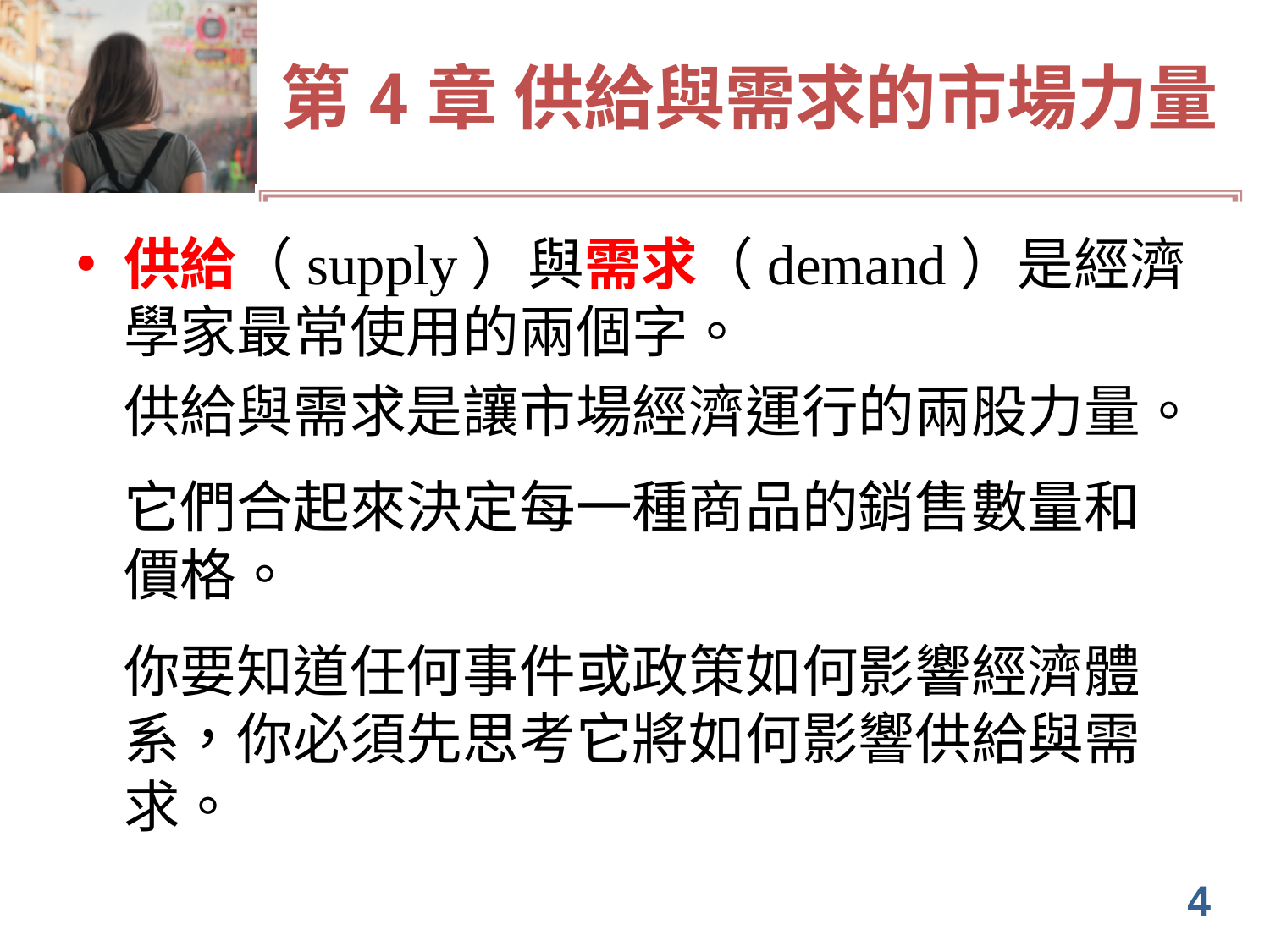

# 第4章 供給與需求的市場力量
供給（supply）與需求（demand）是經濟學家最常使用的兩個字。
	供給與需求是讓市場經濟運行的兩股力量。

	它們合起來決定每一種商品的銷售數量和價格。

	你要知道任何事件或政策如何影響經濟體系，你必須先思考它將如何影響供給與需求。
4